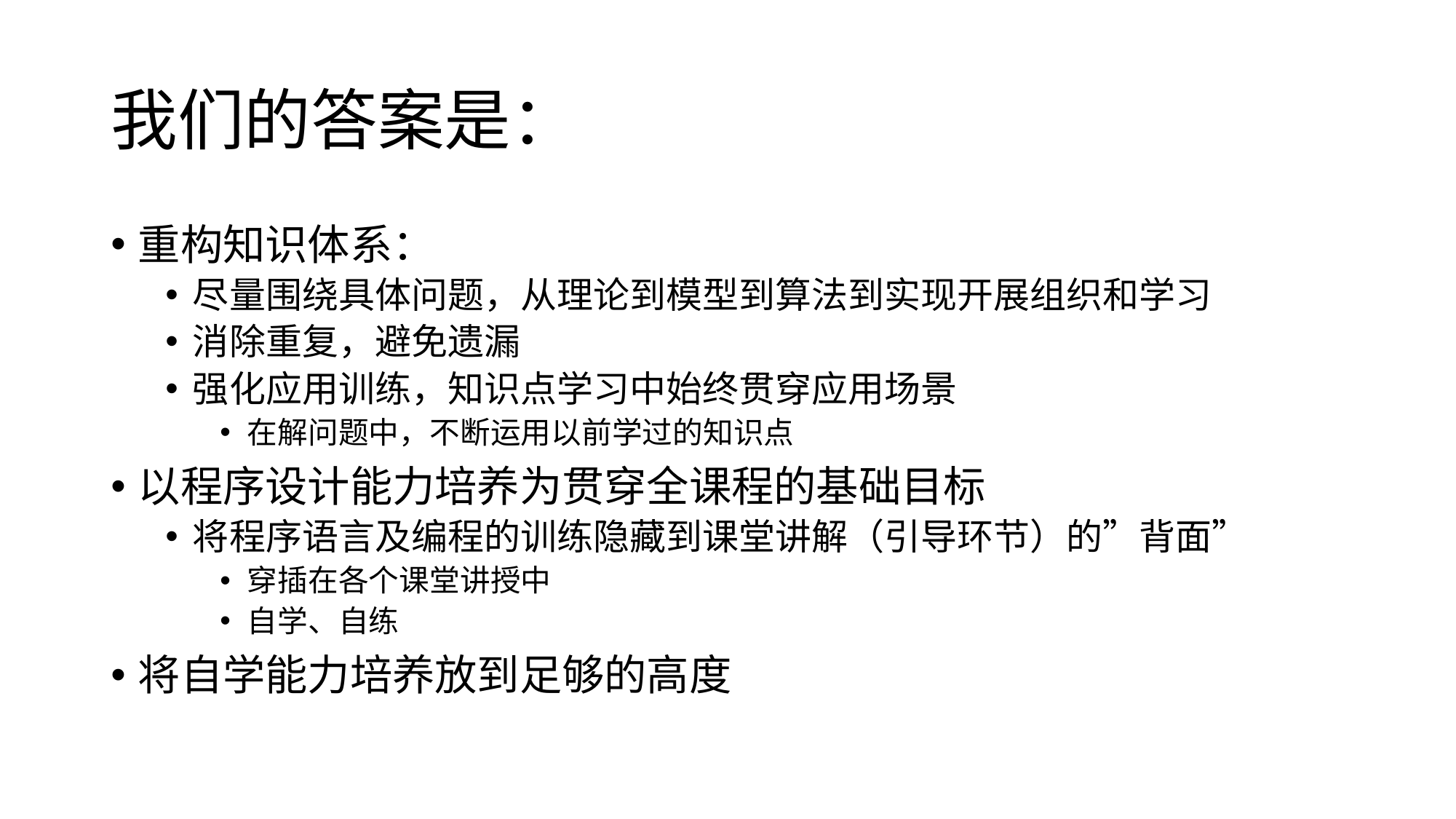

# 我们的答案是：
重构知识体系：
尽量围绕具体问题，从理论到模型到算法到实现开展组织和学习
消除重复，避免遗漏
强化应用训练，知识点学习中始终贯穿应用场景
在解问题中，不断运用以前学过的知识点
以程序设计能力培养为贯穿全课程的基础目标
将程序语言及编程的训练隐藏到课堂讲解（引导环节）的”背面”
穿插在各个课堂讲授中
自学、自练
将自学能力培养放到足够的高度